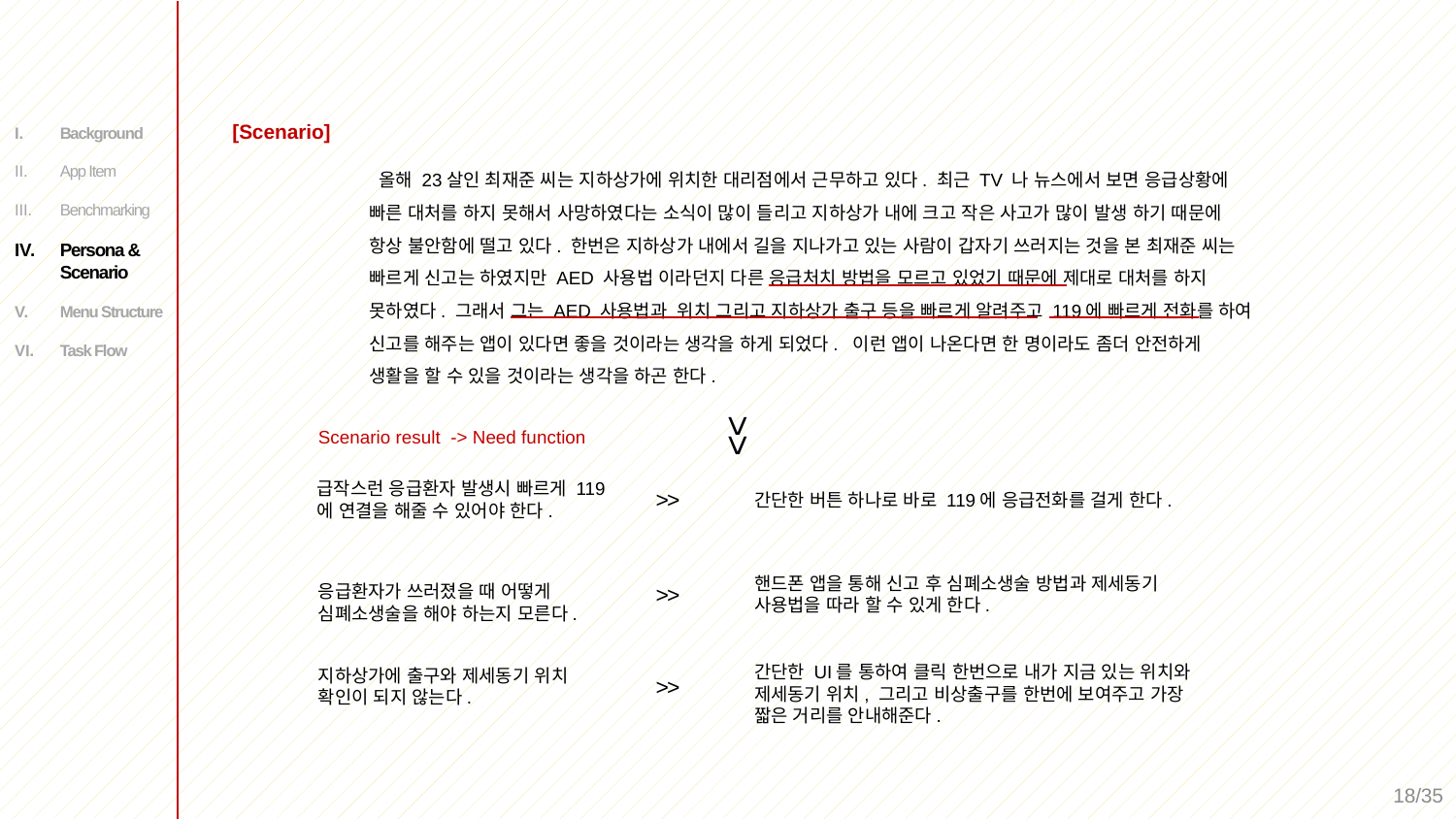

[Scenario]
Background

App Item

Benchmarking

Persona & Scenario

Menu Structure

Task Flow

 올해 23살인 최재준 씨는 지하상가에 위치한 대리점에서 근무하고 있다. 최근 TV 나 뉴스에서 보면 응급상황에
빠른 대처를 하지 못해서 사망하였다는 소식이 많이 들리고 지하상가 내에 크고 작은 사고가 많이 발생 하기 때문에
항상 불안함에 떨고 있다. 한번은 지하상가 내에서 길을 지나가고 있는 사람이 갑자기 쓰러지는 것을 본 최재준 씨는
빠르게 신고는 하였지만 AED 사용법 이라던지 다른 응급처치 방법을 모르고 있었기 때문에 제대로 대처를 하지
못하였다. 그래서 그는 AED 사용법과  위치 그리고 지하상가 출구 등을 빠르게 알려주고 119에 빠르게 전화를 하여 신고를 해주는 앱이 있다면 좋을 것이라는 생각을 하게 되었다.  이런 앱이 나온다면 한 명이라도 좀더 안전하게 생활을 할 수 있을 것이라는 생각을 하곤 한다.

>>
Scenario result  -> Need function
급작스런 응급환자 발생시 빠르게 119에 연결을 해줄 수 있어야 한다.
>>
간단한 버튼 하나로 바로 119에 응급전화를 걸게 한다.
핸드폰 앱을 통해 신고 후 심폐소생술 방법과 제세동기 사용법을 따라 할 수 있게 한다.
응급환자가 쓰러졌을 때 어떻게 심폐소생술을 해야 하는지 모른다.
>>
간단한 UI를 통하여 클릭 한번으로 내가 지금 있는 위치와 제세동기 위치, 그리고 비상출구를 한번에 보여주고 가장 짧은 거리를 안내해준다.
지하상가에 출구와 제세동기 위치
확인이 되지 않는다.
>>
18/35